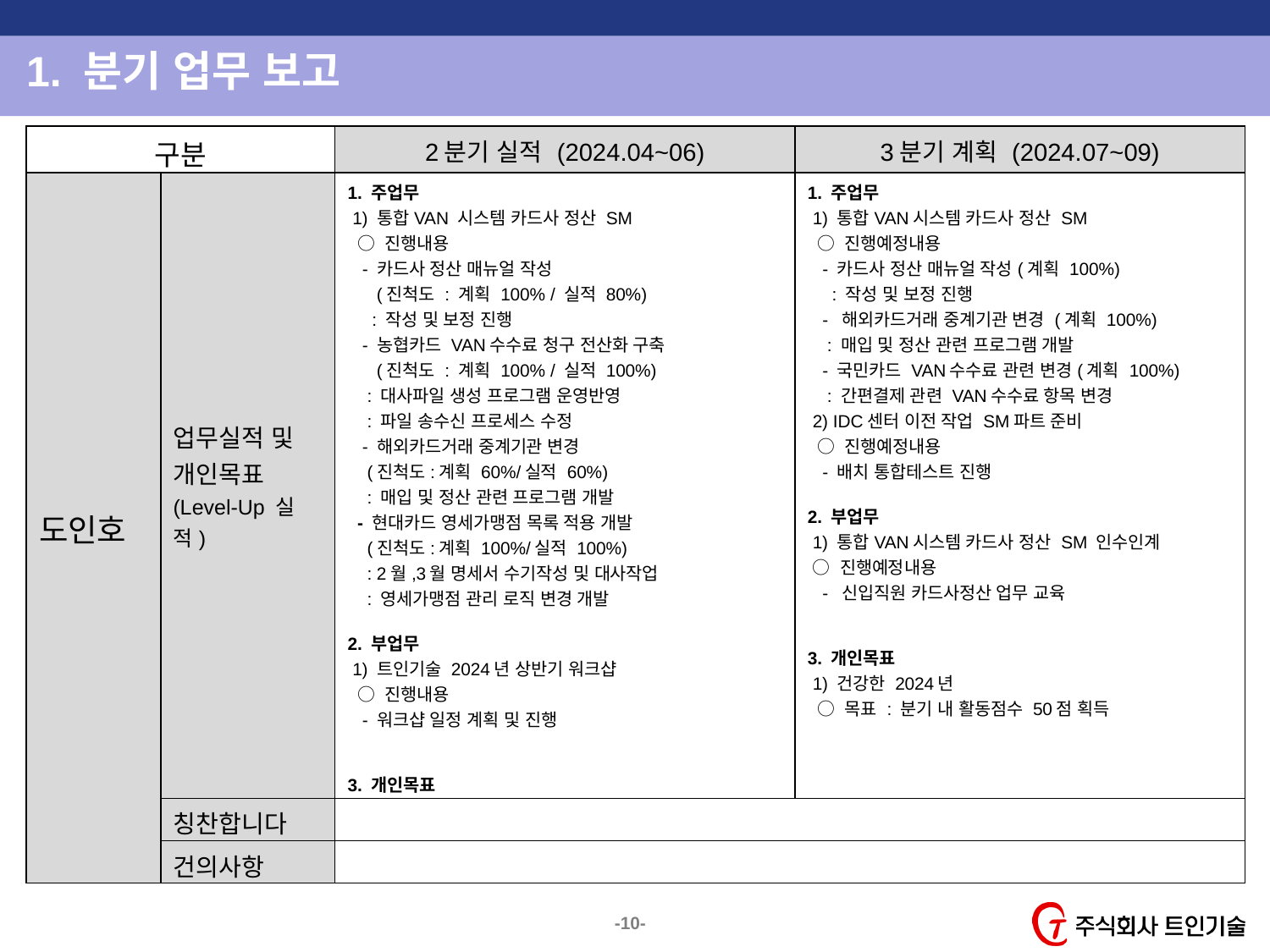

1. 분기 업무 보고
| 구분 |  | 2분기 실적 (2024.04~06) | 3분기 계획 (2024.07~09) |
| --- | --- | --- | --- |
| 도인호 | 업무실적 및 개인목표 (Level-Up 실적) | 1. 주업무 1) 통합VAN 시스템 카드사 정산 SM ○ 진행내용 - 카드사 정산 매뉴얼 작성 (진척도 : 계획 100% / 실적 80%) : 작성 및 보정 진행 - 농협카드 VAN수수료 청구 전산화 구축 (진척도 : 계획 100% / 실적 100%) : 대사파일 생성 프로그램 운영반영 : 파일 송수신 프로세스 수정 - 해외카드거래 중계기관 변경 (진척도:계획 60%/실적 60%) : 매입 및 정산 관련 프로그램 개발 - 현대카드 영세가맹점 목록 적용 개발 (진척도:계획 100%/실적 100%) : 2월,3월 명세서 수기작성 및 대사작업 : 영세가맹점 관리 로직 변경 개발 2. 부업무 1) 트인기술 2024년 상반기 워크샵 ○ 진행내용 - 워크샵 일정 계획 및 진행 3. 개인목표 1) 건강한 2024년 ○ 목표 : 분기 내 활동점수 50점 획득 ○ 진행내용 : 활동점수 43점 획득 | 1. 주업무 1) 통합VAN시스템 카드사 정산 SM ○ 진행예정내용 - 카드사 정산 매뉴얼 작성(계획 100%) : 작성 및 보정 진행 - 해외카드거래 중계기관 변경 (계획 100%) : 매입 및 정산 관련 프로그램 개발 - 국민카드 VAN수수료 관련 변경(계획 100%) : 간편결제 관련 VAN수수료 항목 변경 2) IDC센터 이전 작업 SM파트 준비 ○ 진행예정내용 - 배치 통합테스트 진행 2. 부업무 1) 통합VAN시스템 카드사 정산 SM 인수인계 ○ 진행예정내용 - 신입직원 카드사정산 업무 교육 3. 개인목표 1) 건강한 2024년 ○ 목표 : 분기 내 활동점수 50점 획득 |
|  | 칭찬합니다 |  |  |
|  | 건의사항 |  |  |